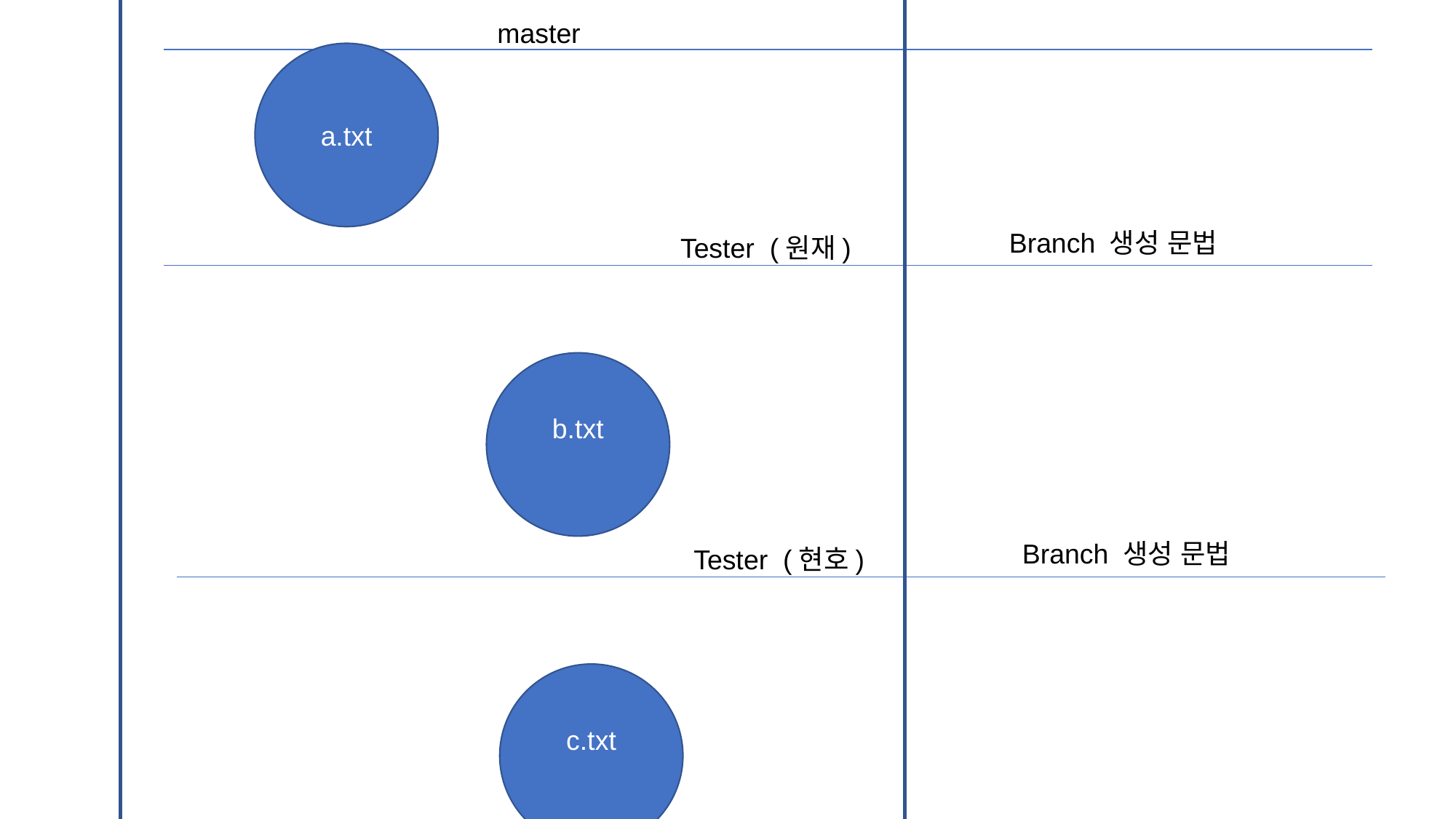

master
a.txt
Branch 생성 문법
Tester  (원재)
b.txt

Branch 생성 문법
Tester  (현호)
c.txt

Branch 합친다
Merge한다
남의꺼 가져옴